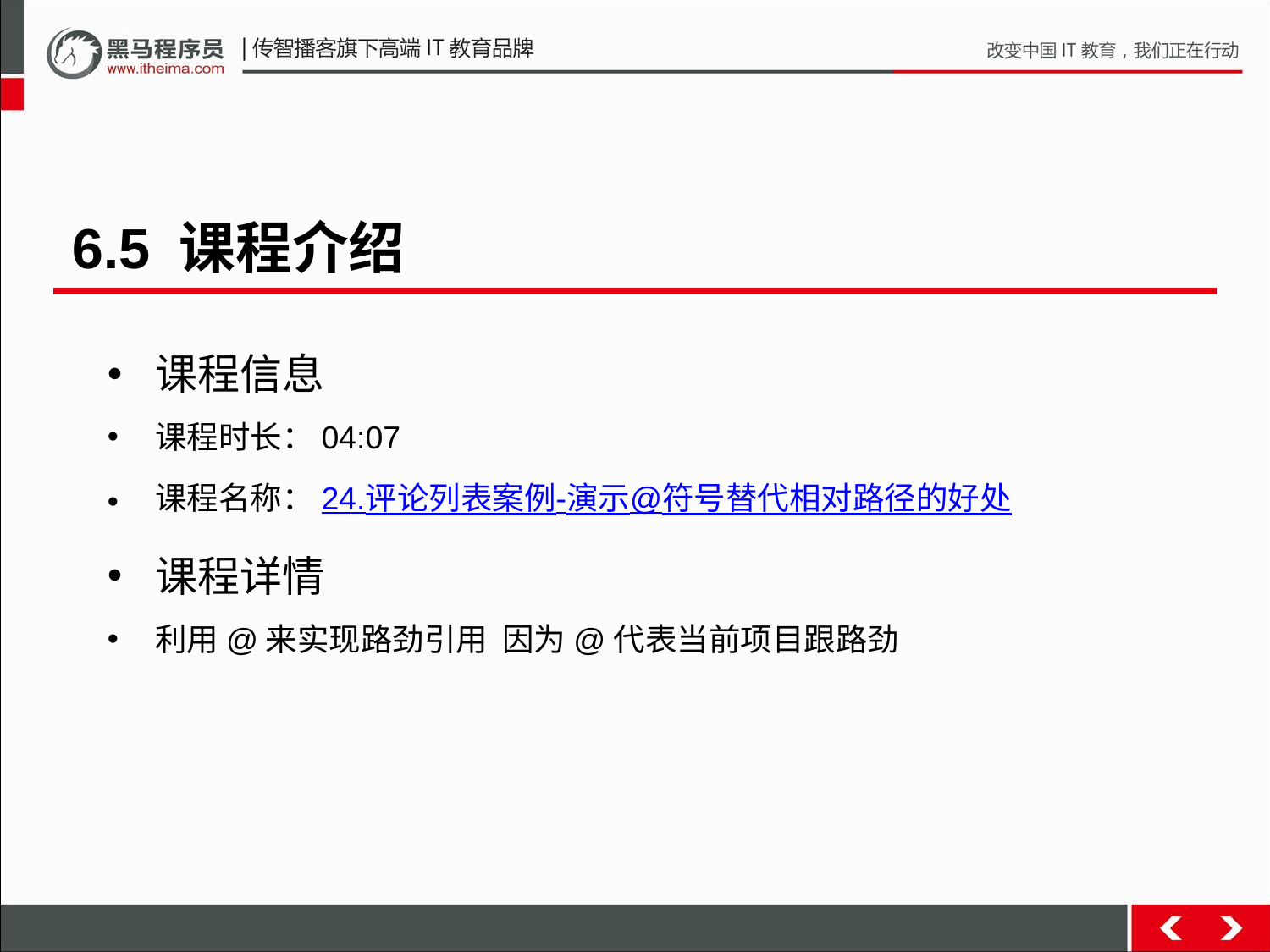

6.5 课程介绍
课程信息
课程时长：04:07
课程名称：24.评论列表案例-演示@符号替代相对路径的好处
课程详情
利用@来实现路劲引用  因为@代表当前项目跟路劲